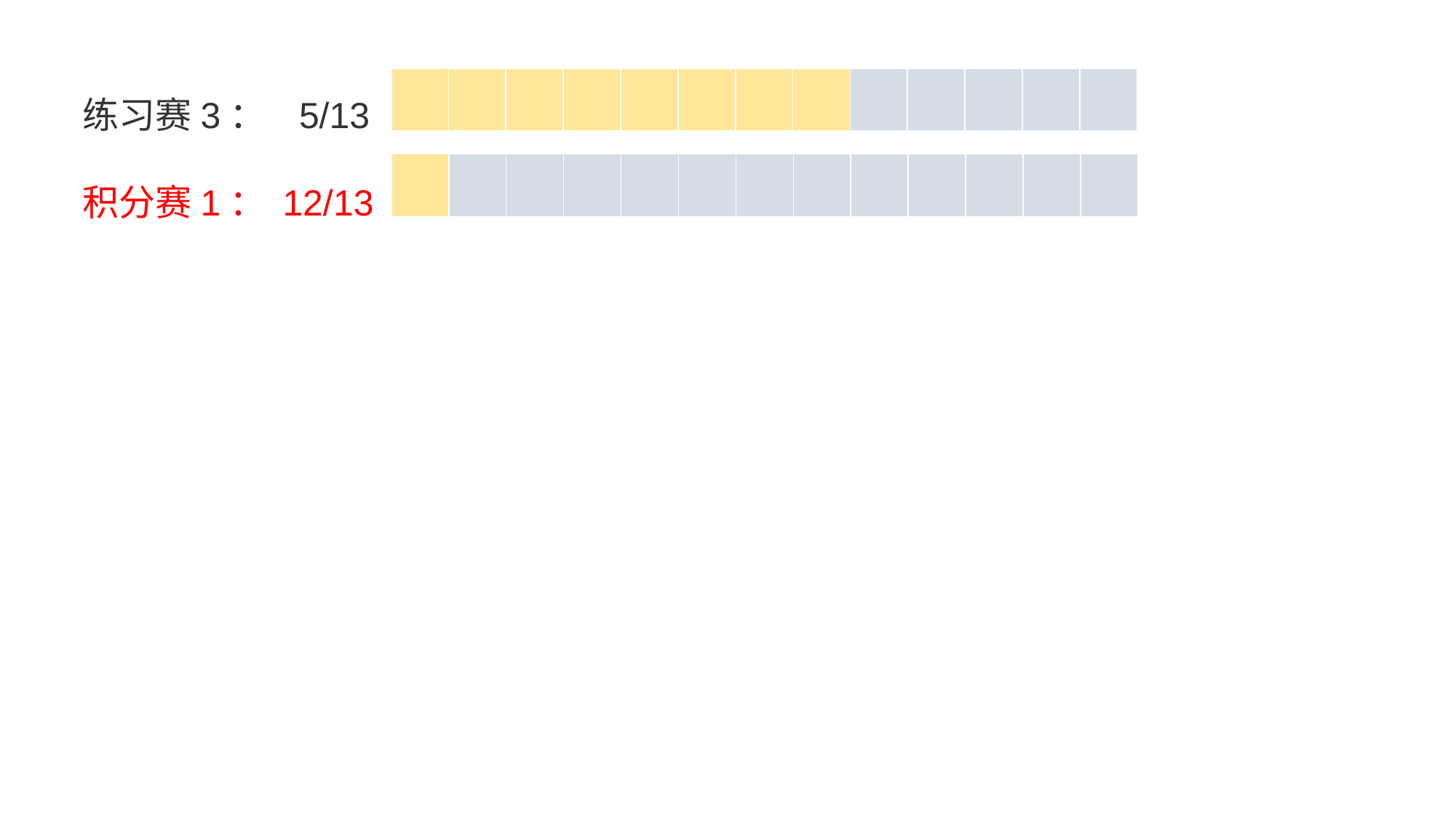

练习赛3：   5/13
积分赛1： 12/13
|  |  |  |  |  |  |  |  |  |  |  |  |  |
| --- | --- | --- | --- | --- | --- | --- | --- | --- | --- | --- | --- | --- |
|  |  |  |  |  |  |  |  |  |  |  |  |  |
| --- | --- | --- | --- | --- | --- | --- | --- | --- | --- | --- | --- | --- |